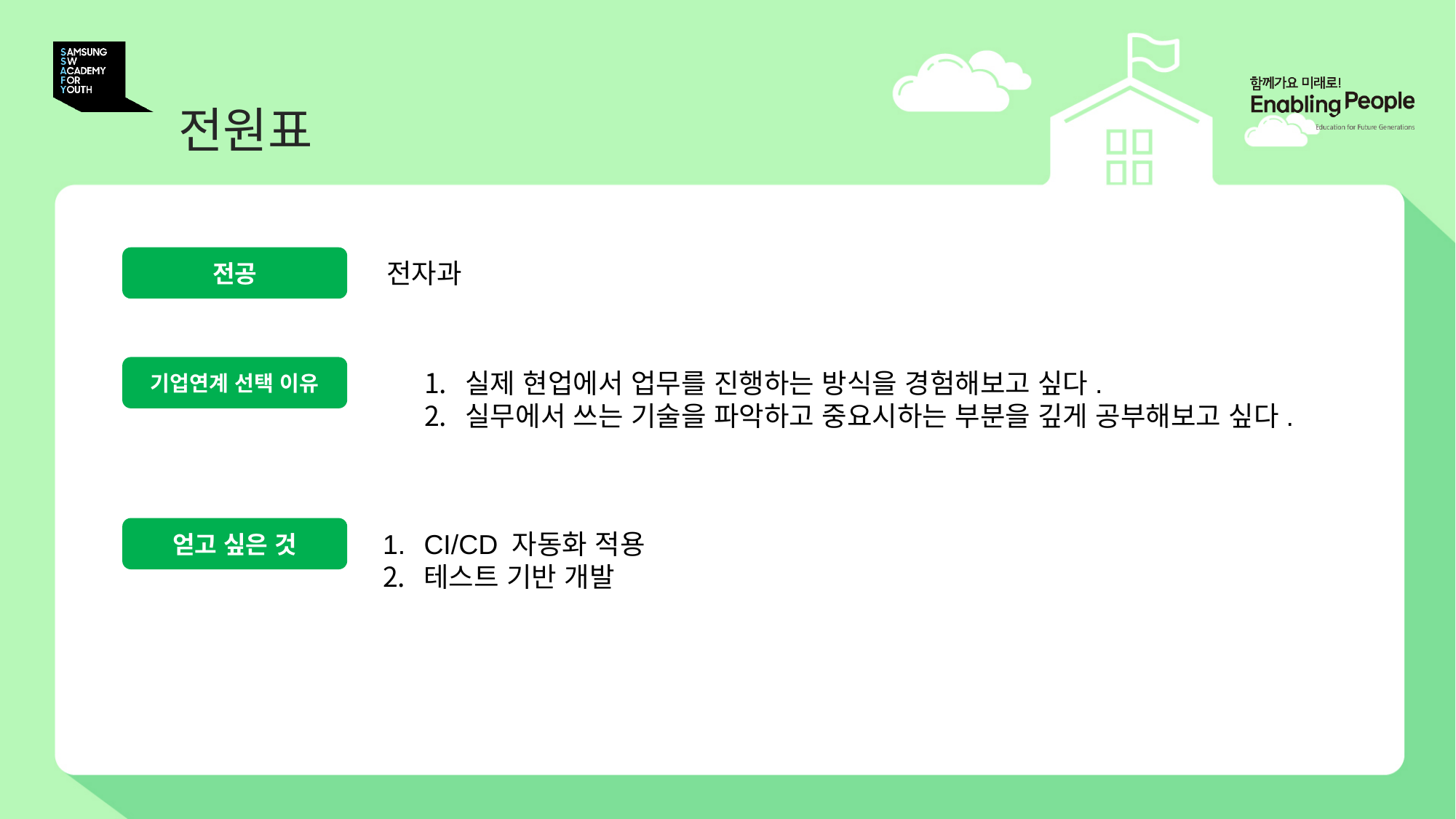

# 전원표
전공
전자과
기업연계 선택 이유
실제 현업에서 업무를 진행하는 방식을 경험해보고 싶다.
실무에서 쓰는 기술을 파악하고 중요시하는 부분을 깊게 공부해보고 싶다.
얻고 싶은 것
CI/CD 자동화 적용
테스트 기반 개발